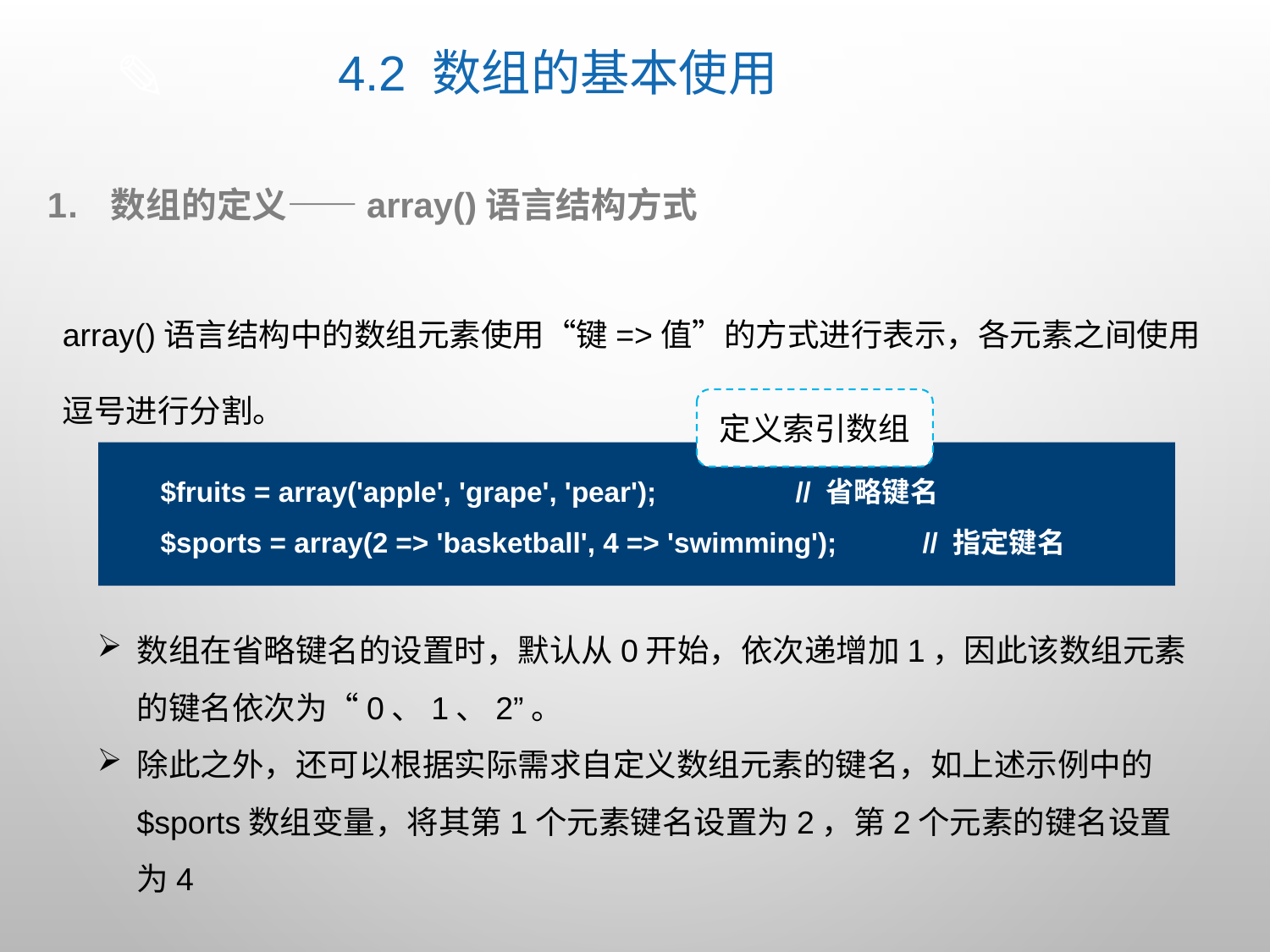

# 4.2 数组的基本使用
数组的定义——array()语言结构方式
array()语言结构中的数组元素使用“键=>值”的方式进行表示，各元素之间使用逗号进行分割。
定义索引数组

$fruits = array('apple', 'grape', 'pear');		// 省略键名
$sports = array(2 => 'basketball', 4 => 'swimming');	// 指定键名
数组在省略键名的设置时，默认从0开始，依次递增加1，因此该数组元素的键名依次为“0、1、2”。
除此之外，还可以根据实际需求自定义数组元素的键名，如上述示例中的$sports数组变量，将其第1个元素键名设置为2，第2个元素的键名设置为4